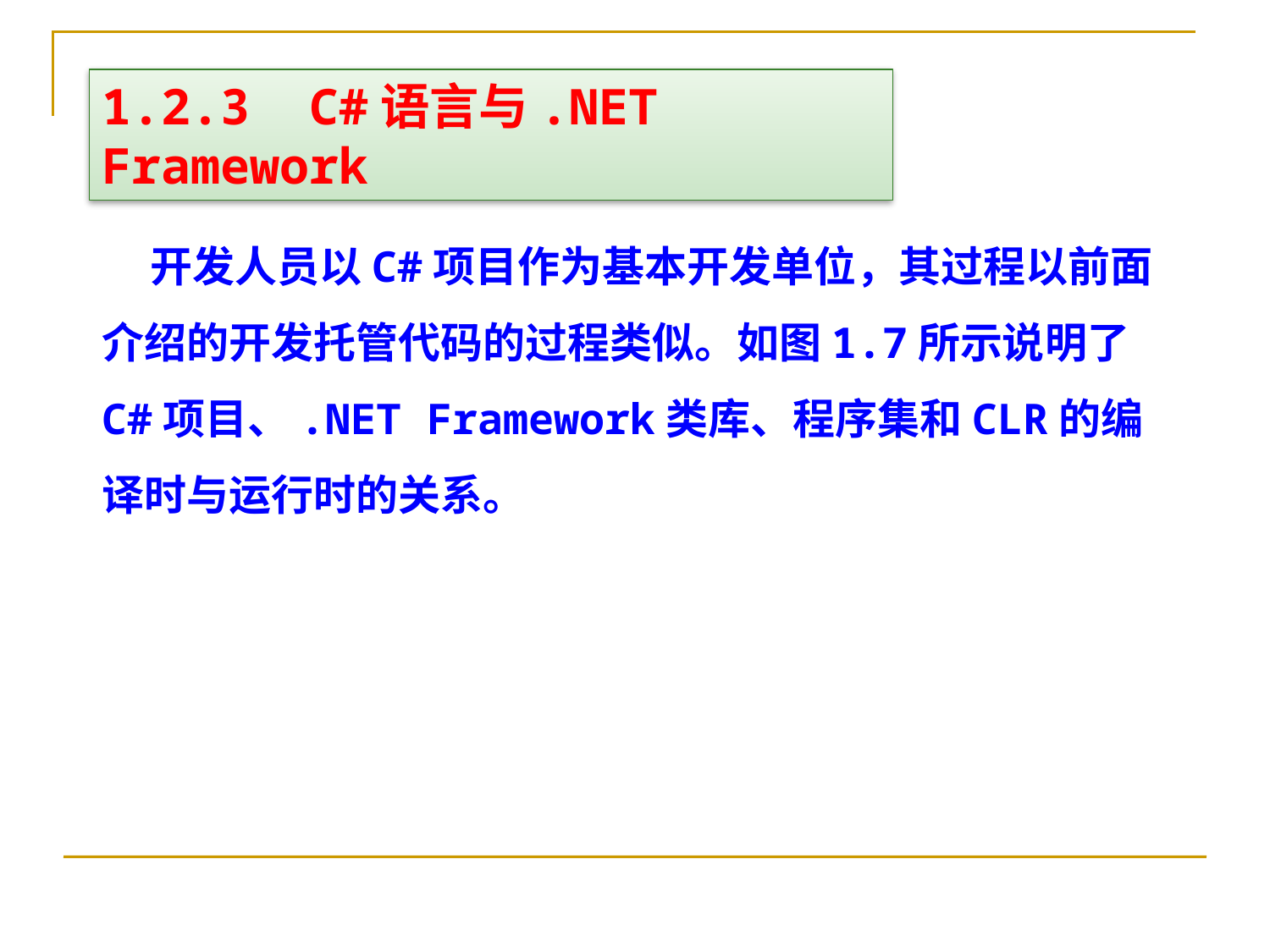

1.2.3  C#语言与.NET Framework
    开发人员以C#项目作为基本开发单位，其过程以前面介绍的开发托管代码的过程类似。如图1.7所示说明了C#项目、.NET Framework类库、程序集和CLR的编译时与运行时的关系。